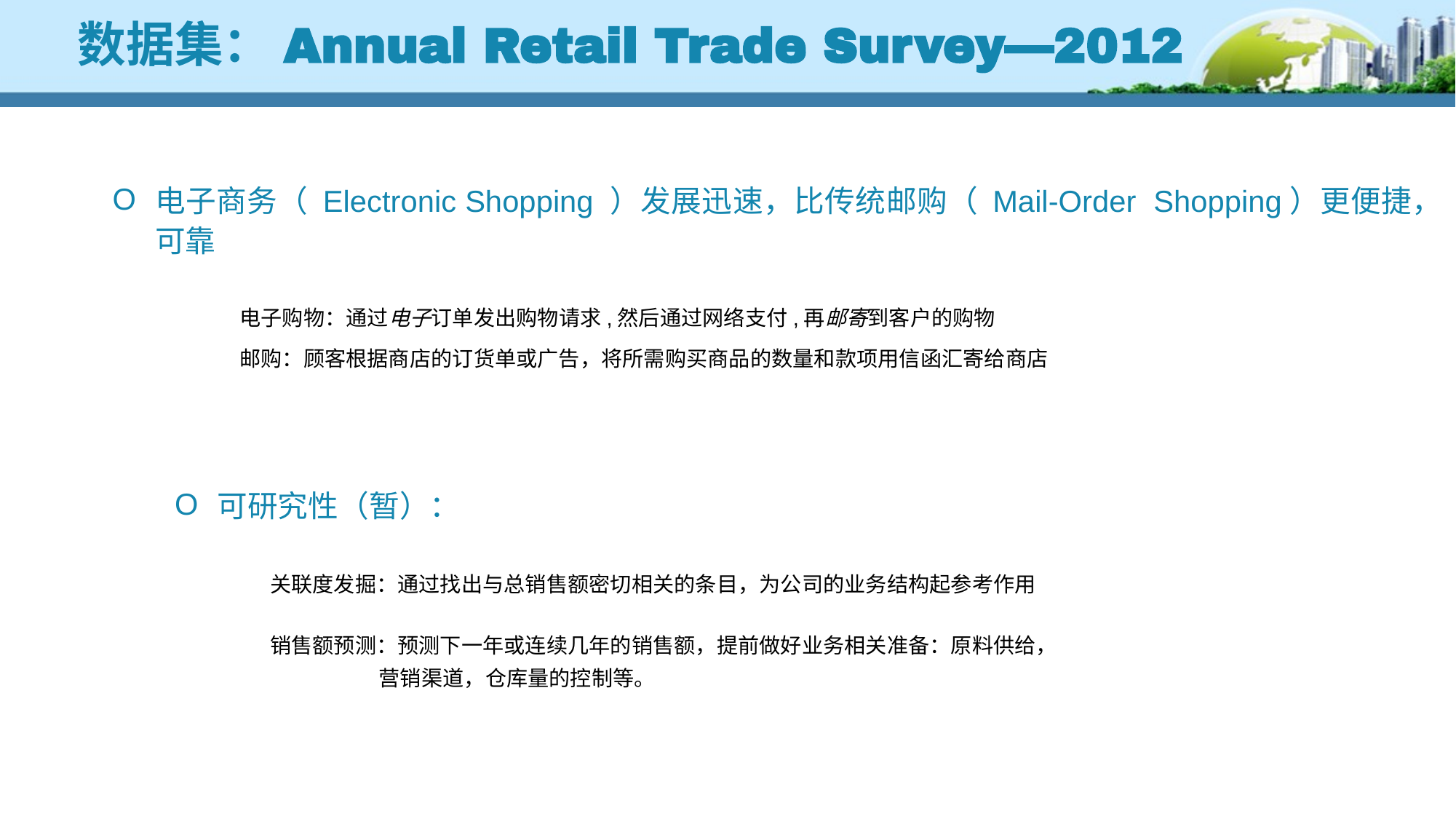

# 数据集：Annual Retail Trade Survey—2012
电子商务（ Electronic Shopping ）发展迅速，比传统邮购（ Mail-Order  Shopping）更便捷，可靠

电子购物：通过电子订单发出购物请求,然后通过网络支付,再邮寄到客户的购物
邮购：顾客根据商店的订货单或广告，将所需购买商品的数量和款项用信函汇寄给商店
可研究性（暂）：
关联度发掘：通过找出与总销售额密切相关的条目，为公司的业务结构起参考作用
销售额预测：预测下一年或连续几年的销售额，提前做好业务相关准备：原料供给，
                      营销渠道，仓库量的控制等。